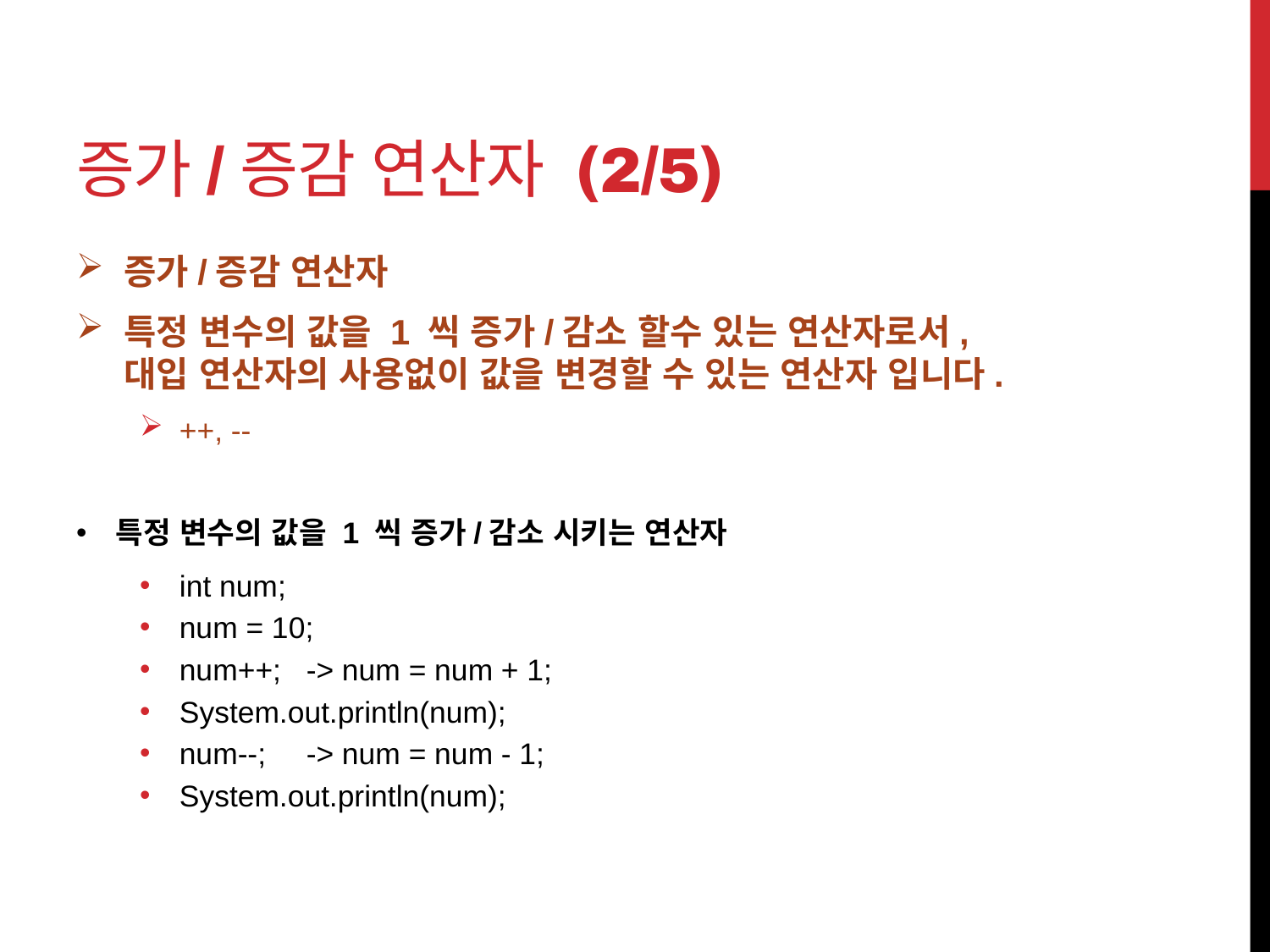

# 증가/증감 연산자 (2/5)
증가/증감 연산자
특정 변수의 값을 1 씩 증가/감소 할수 있는 연산자로서,
대입 연산자의 사용없이 값을 변경할 수 있는 연산자 입니다.
++, --

특정 변수의 값을 1 씩 증가/감소 시키는 연산자
int num;
num = 10;
num++;	-> num = num + 1;
System.out.println(num);
num--;	-> num = num - 1;
System.out.println(num);